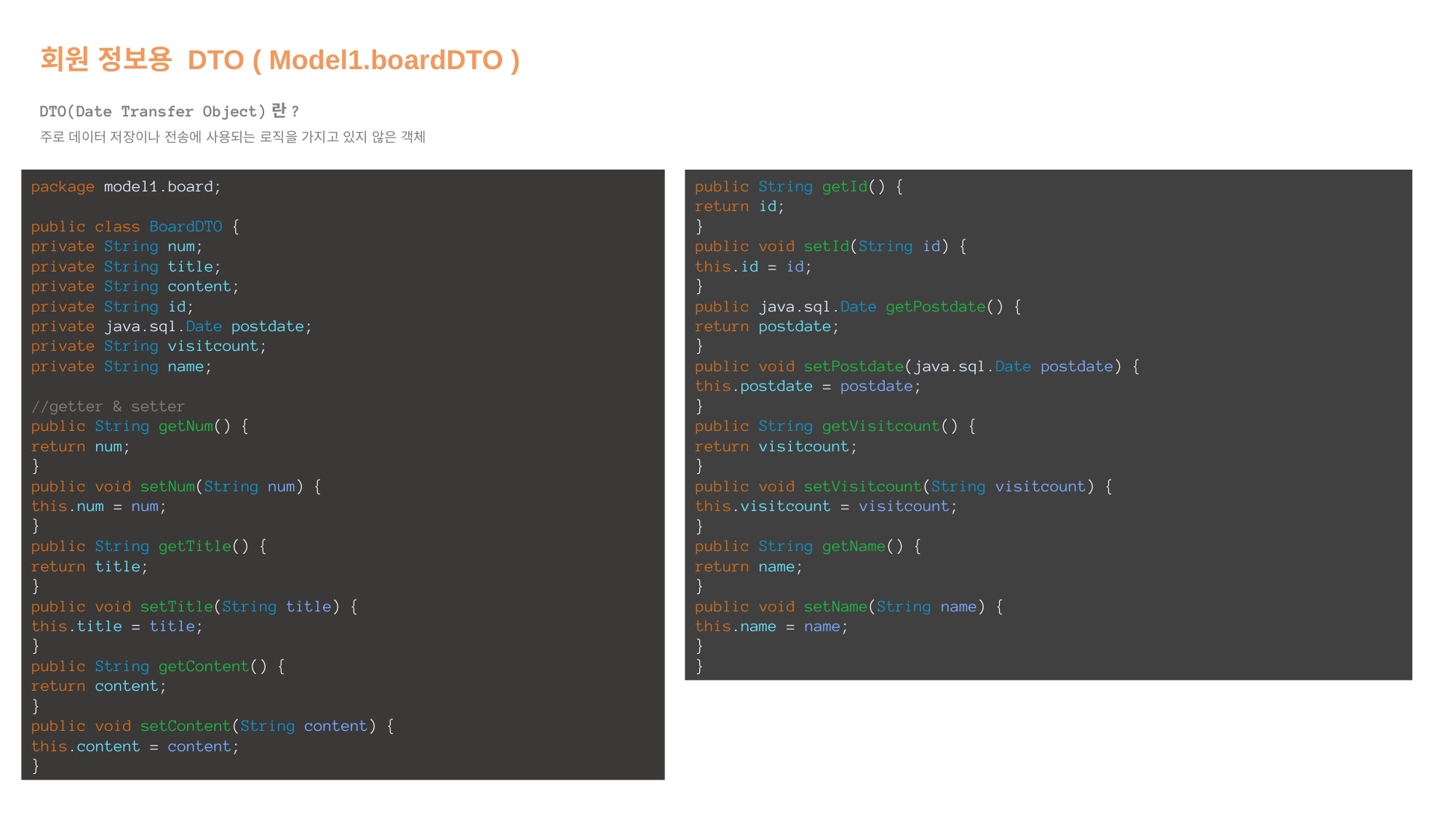

# 회원 정보용 DTO ( Model1.boardDTO )
DTO(Date Transfer Object)란?
주로 데이터 저장이나 전송에 사용되는 로직을 가지고 있지 않은 객체
package model1.board;

public class BoardDTO {
private String num;
private String title;
private String content;
private String id;
private java.sql.Date postdate;
private String visitcount;
private String name;

//getter & setter
public String getNum() {
return num;
}
public void setNum(String num) {
this.num = num;
}
public String getTitle() {
return title;
}
public void setTitle(String title) {
this.title = title;
}
public String getContent() {
return content;
}
public void setContent(String content) {
this.content = content;
}
public String getId() {
return id;
}
public void setId(String id) {
this.id = id;
}
public java.sql.Date getPostdate() {
return postdate;
}
public void setPostdate(java.sql.Date postdate) {
this.postdate = postdate;
}
public String getVisitcount() {
return visitcount;
}
public void setVisitcount(String visitcount) {
this.visitcount = visitcount;
}
public String getName() {
return name;
}
public void setName(String name) {
this.name = name;
}
}